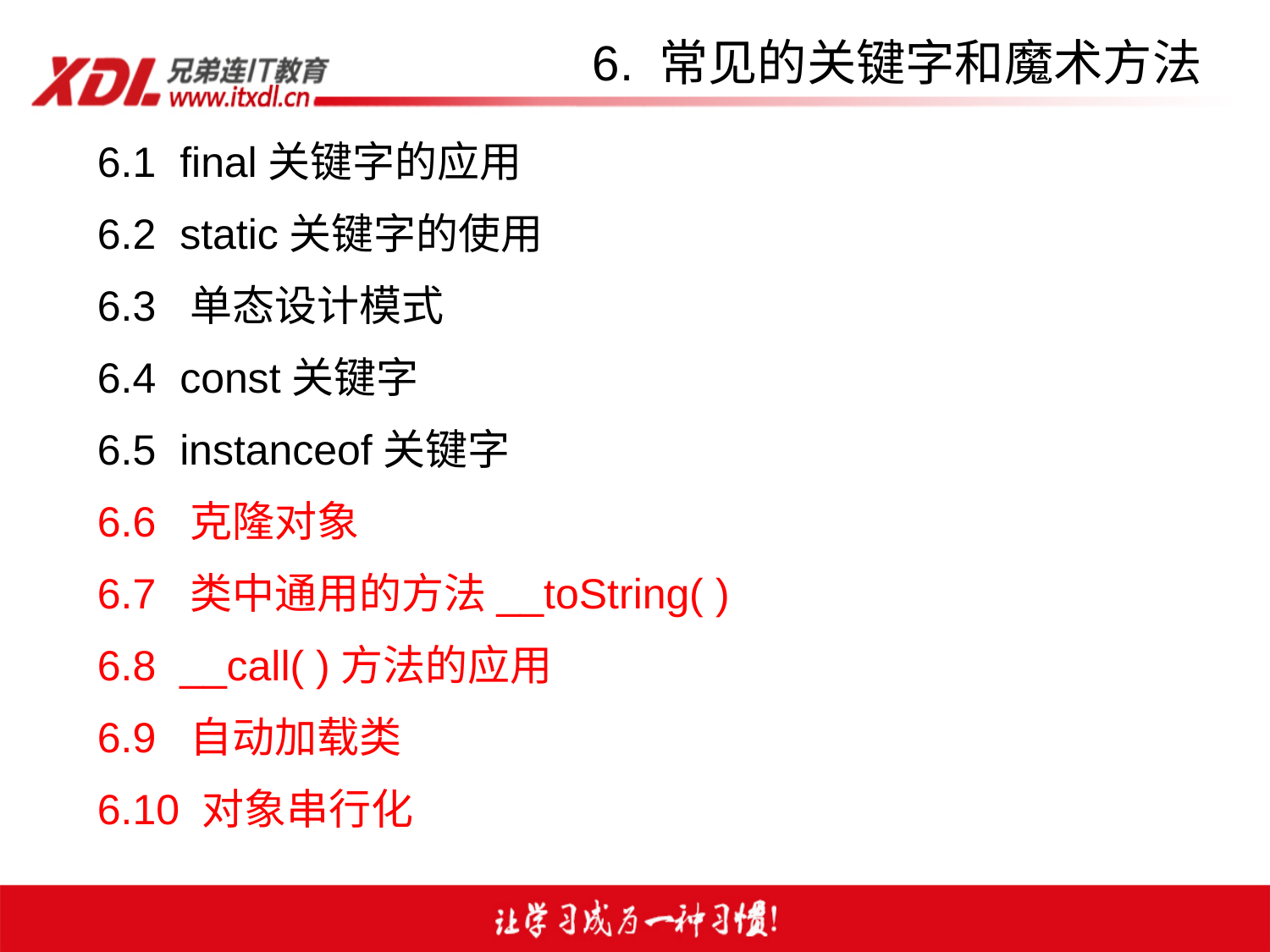

# 6. 常见的关键字和魔术方法
6.1  final关键字的应用
6.2  static关键字的使用
6.3  单态设计模式
6.4  const关键字
6.5  instanceof关键字
6.6  克隆对象
6.7  类中通用的方法__toString( )
6.8  __call( )方法的应用
6.9  自动加载类
6.10 对象串行化